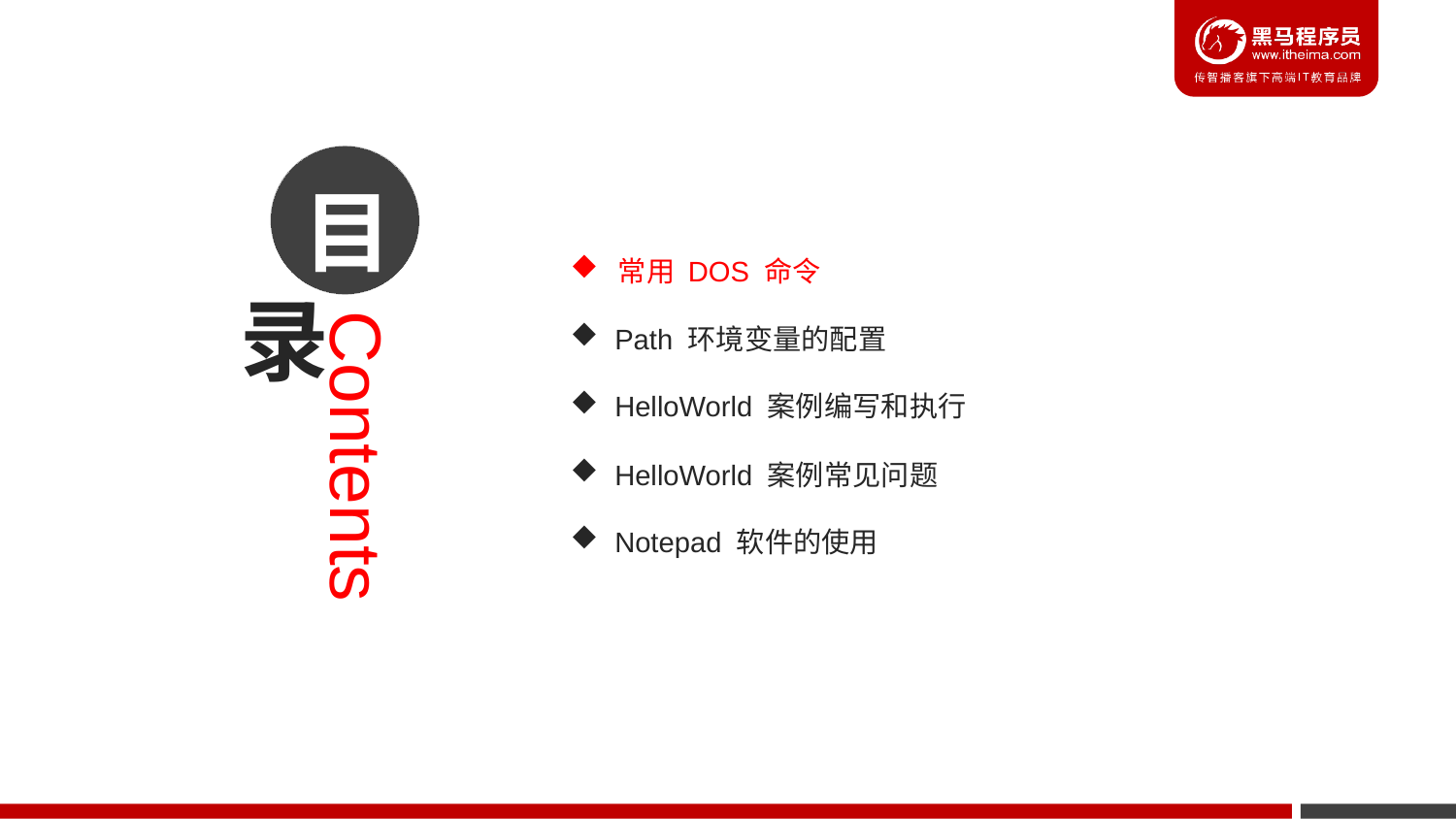

目
  常用 DOS 命令
  Path 环境变量的配置
  HelloWorld 案例编写和执行
  HelloWorld 案例常见问题
  Notepad 软件的使用
录
Contents